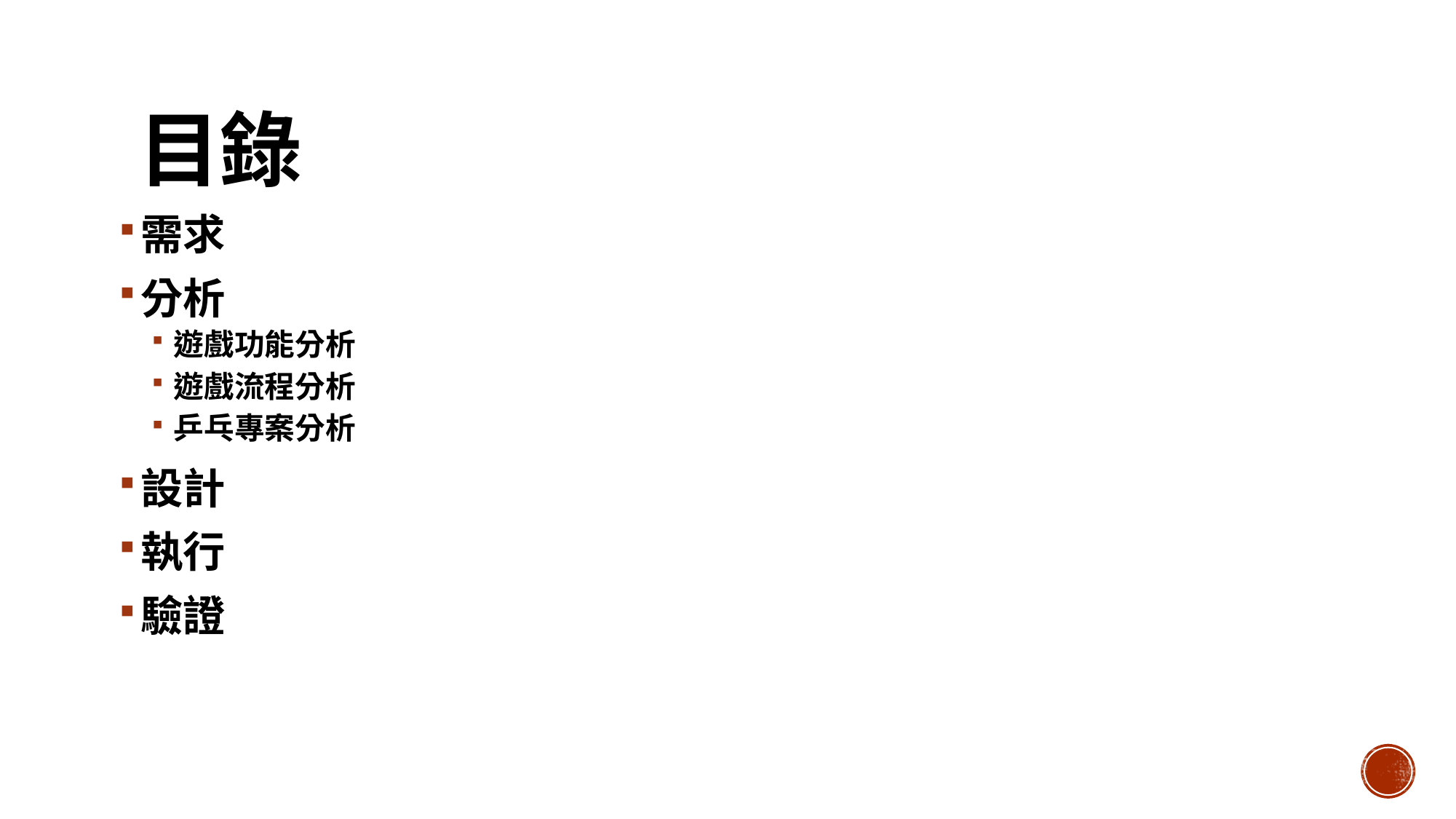

# 目錄
需求
分析
遊戲功能分析
遊戲流程分析
乒乓專案分析
設計
執行
驗證